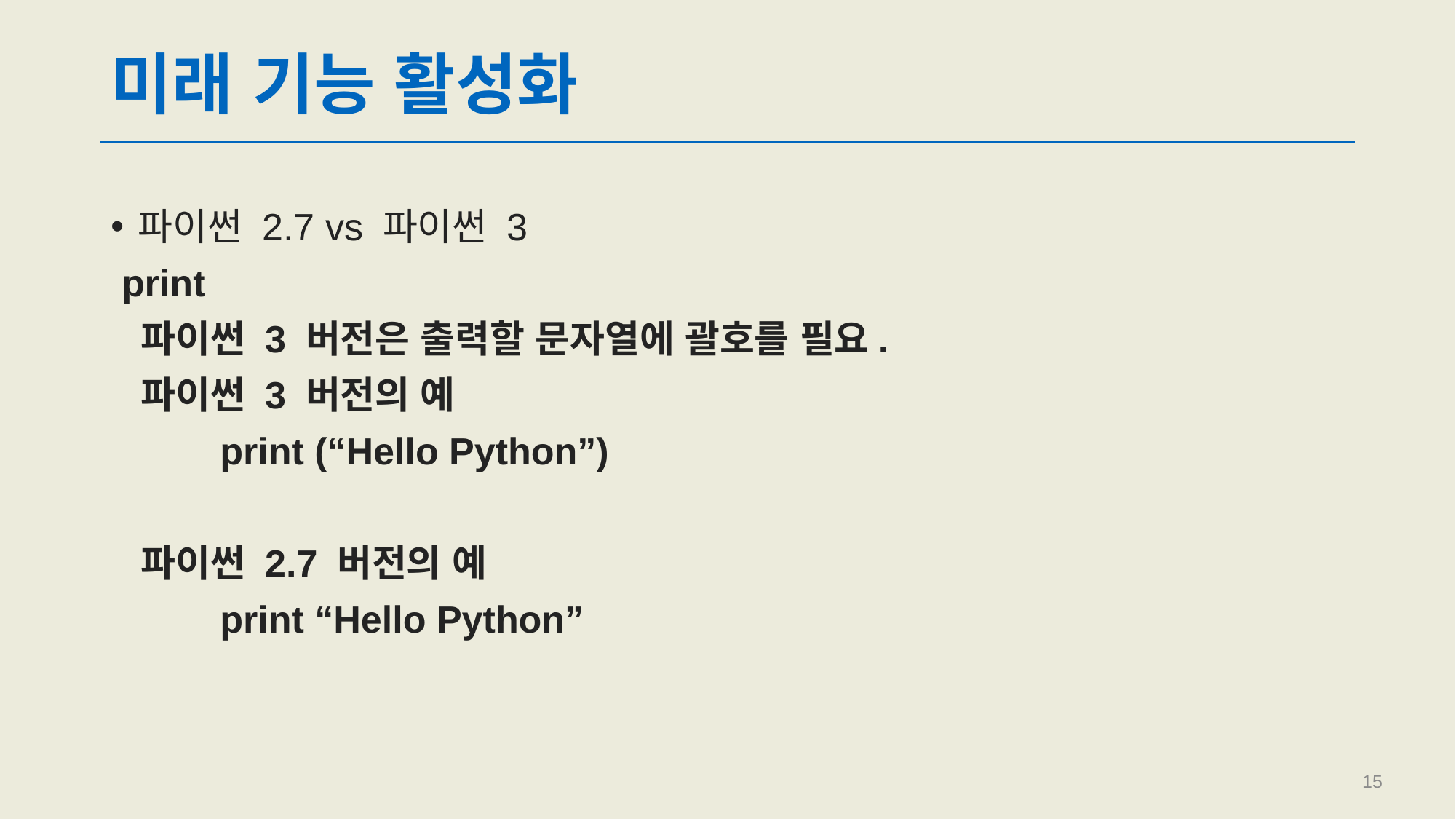

# 미래 기능 활성화
파이썬 2.7 vs 파이썬 3
 print
  파이썬 3 버전은 출력할 문자열에 괄호를 필요.
  파이썬 3 버전의 예
	print (“Hello Python”)

  파이썬 2.7 버전의 예
	print “Hello Python”

15